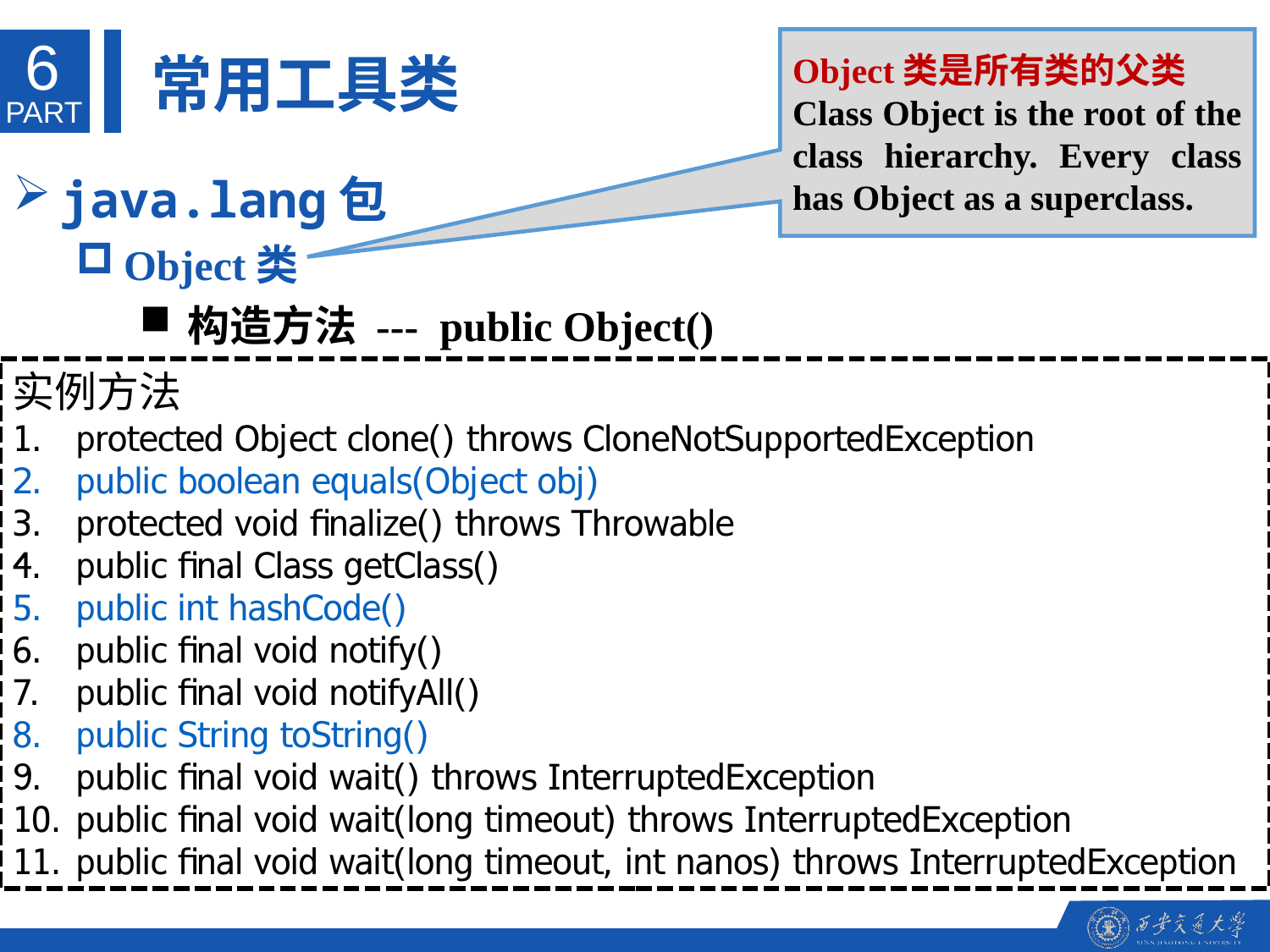

6
Object类是所有类的父类
Class Object is the root of the class hierarchy. Every class has Object as a superclass.
常用工具类
PART
java.lang包
Object类
构造方法 ---  public Object()

实例方法
protected Object clone() throws CloneNotSupportedException
public boolean equals(Object obj)
protected void finalize() throws Throwable
public final Class getClass()
public int hashCode()
public final void notify()
public final void notifyAll()
public String toString()
public final void wait() throws InterruptedException
public final void wait(long timeout) throws InterruptedException
public final void wait(long timeout, int nanos) throws InterruptedException